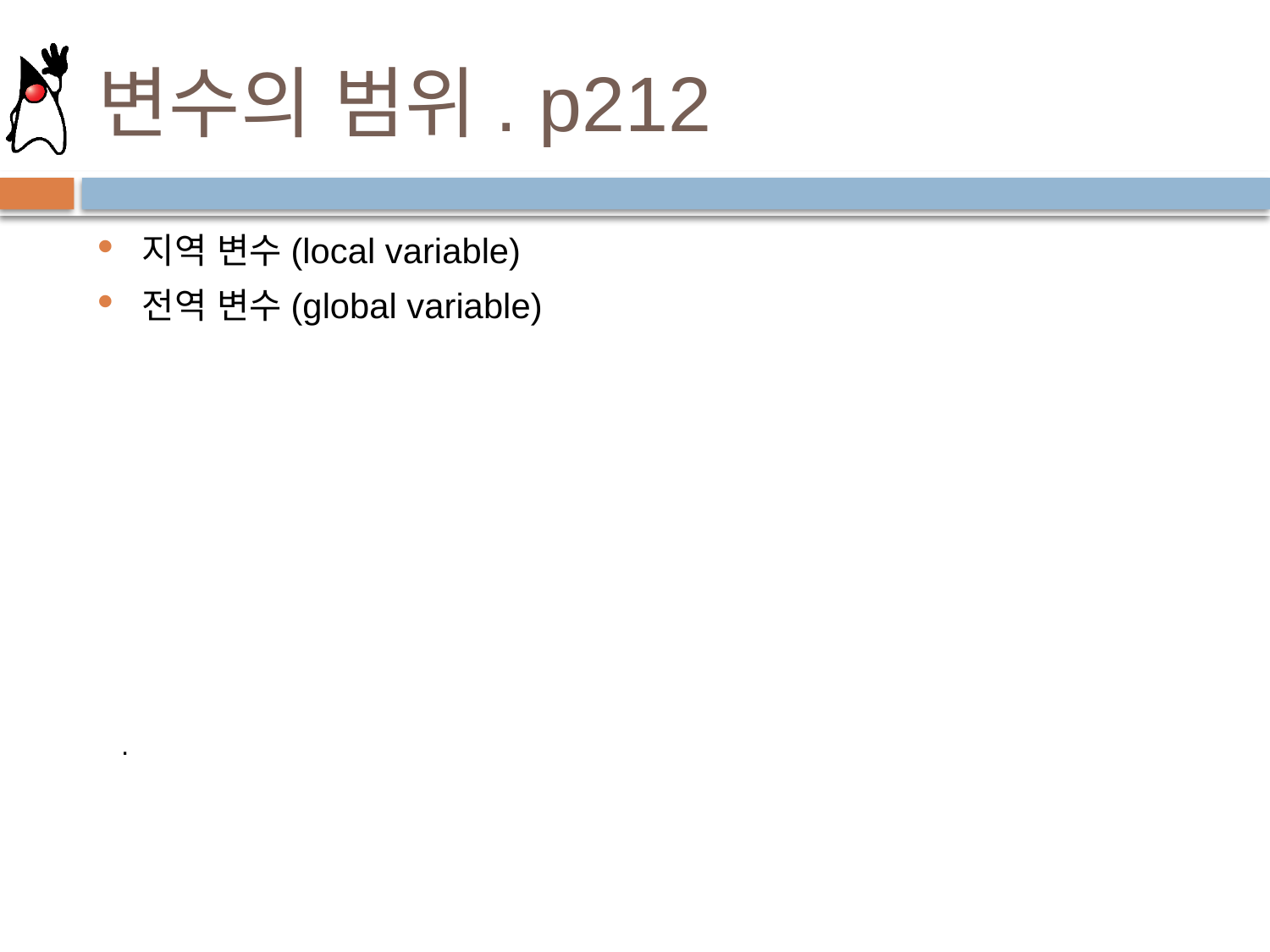

# 변수의 범위. p212
지역 변수(local variable)
전역 변수(global variable)
.